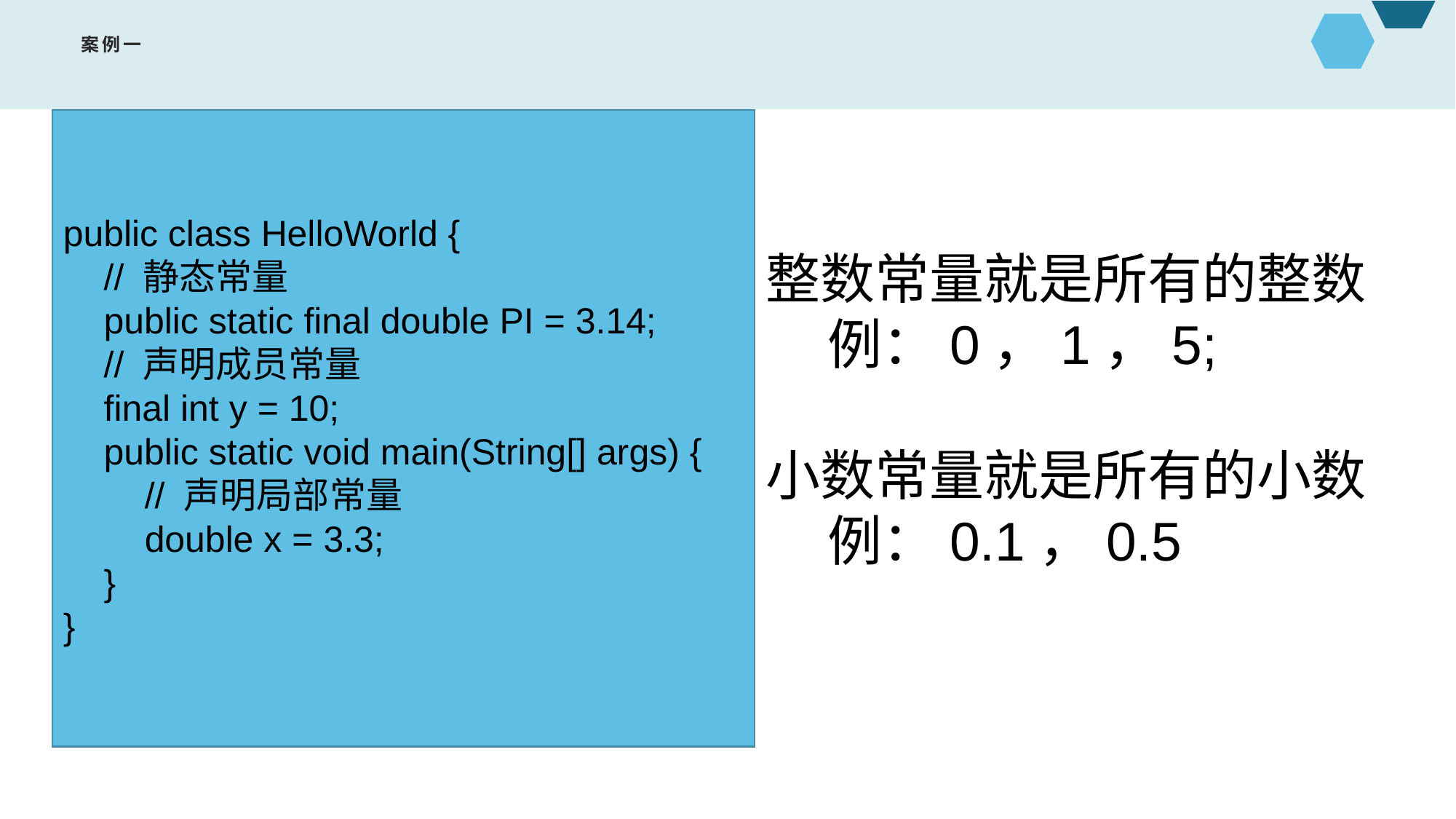

# 案例一
public class HelloWorld {
    // 静态常量
    public static final double PI = 3.14;
    // 声明成员常量
    final int y = 10;
    public static void main(String[] args) {
        // 声明局部常量
        double x = 3.3;
    }
}
整数常量就是所有的整数
    例：0，1，5;

小数常量就是所有的小数
    例：0.1，0.5